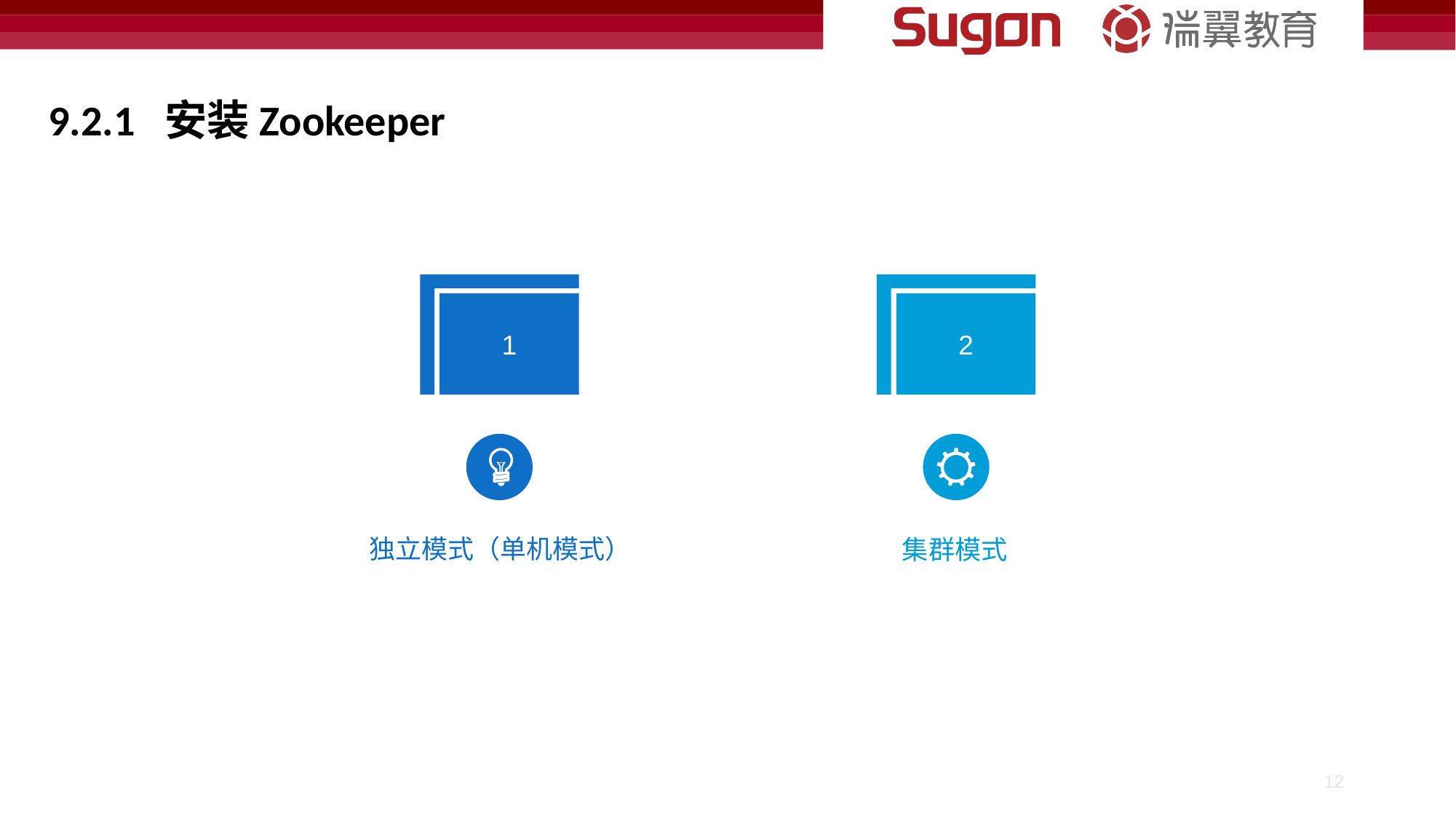

9.2.1  安装Zookeeper

1
2

独立模式（单机模式）
集群模式

12